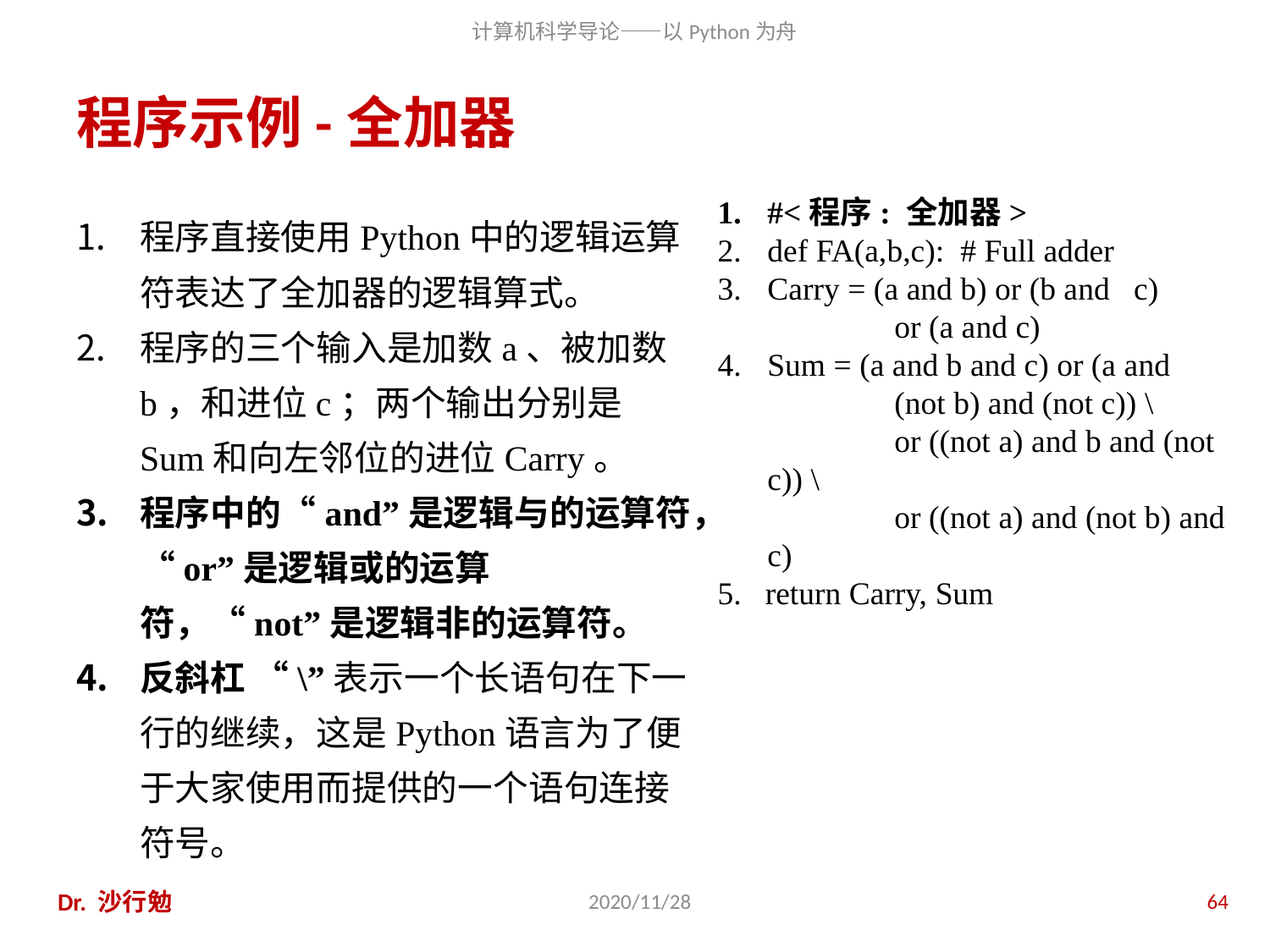

# 程序示例-全加器
#<程序: 全加器>
def FA(a,b,c):  # Full adder
Carry = (a and b) or (b and   c)
		or (a and c)
Sum = (a and b and c) or (a and
		(not b) and (not c)) \
		or ((not a) and b and (not c)) \
		or ((not a) and (not b) and c)
return Carry, Sum

程序直接使用Python中的逻辑运算符表达了全加器的逻辑算式。
程序的三个输入是加数a、被加数b，和进位c；两个输出分别是Sum和向左邻位的进位Carry。
程序中的“and”是逻辑与的运算符，“or”是逻辑或的运算符，“not”是逻辑非的运算符。
反斜杠 “\”表示一个长语句在下一行的继续，这是Python语言为了便于大家使用而提供的一个语句连接符号。

Dr. 沙行勉
2020/11/28
64